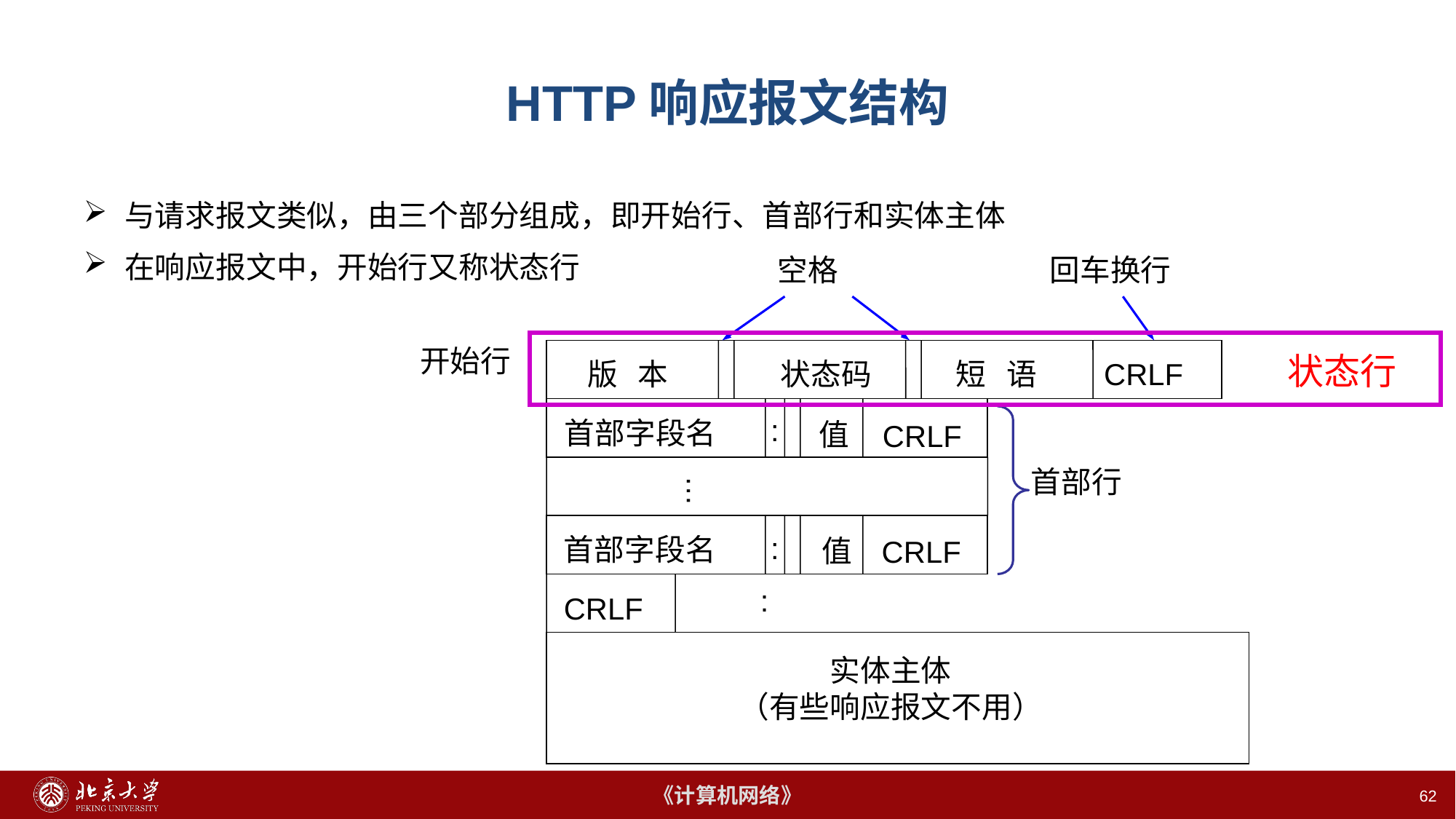

# HTTP响应报文结构
与请求报文类似，由三个部分组成，即开始行、首部行和实体主体
在响应报文中，开始行又称状态行
空格
回车换行

开始行

状态行
版   本
状态码
短   语
CRLF

:

首部字段名
值
CRLF

首部行
…

:
首部字段名
值
CRLF

:

CRLF

实体主体
（有些响应报文不用）
62